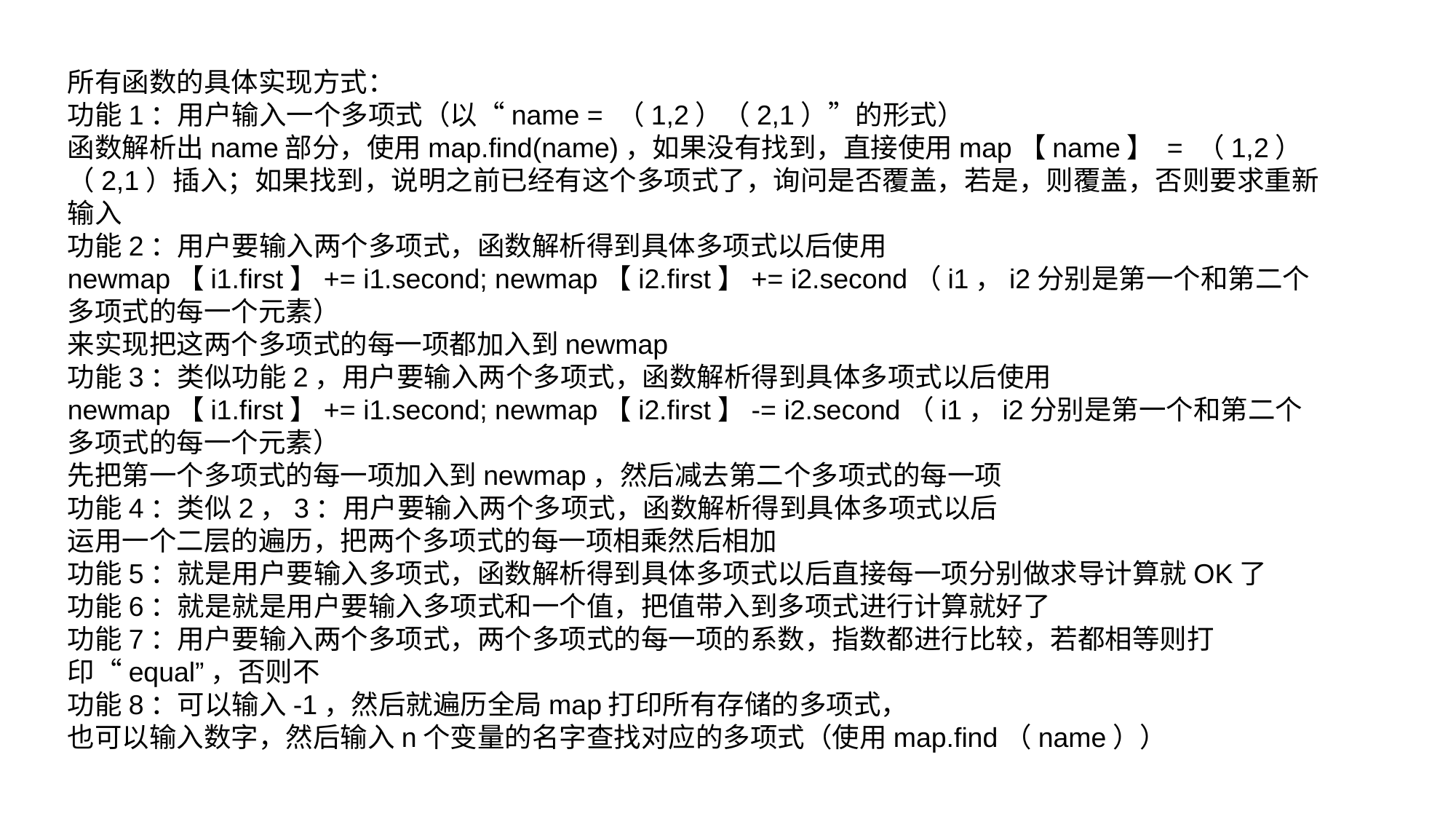

所有函数的具体实现方式：
功能1：用户输入一个多项式（以“name = （1,2）（2,1）”的形式）
函数解析出name部分，使用map.find(name)，如果没有找到，直接使用map【name】 = （1,2）（2,1）插入；如果找到，说明之前已经有这个多项式了，询问是否覆盖，若是，则覆盖，否则要求重新输入
功能2：用户要输入两个多项式，函数解析得到具体多项式以后使用
newmap【i1.first】+= i1.second; newmap【i2.first】+= i2.second（i1，i2分别是第一个和第二个多项式的每一个元素）
来实现把这两个多项式的每一项都加入到newmap
功能3：类似功能2，用户要输入两个多项式，函数解析得到具体多项式以后使用
newmap【i1.first】+= i1.second; newmap【i2.first】-= i2.second（i1，i2分别是第一个和第二个多项式的每一个元素）
先把第一个多项式的每一项加入到newmap，然后减去第二个多项式的每一项
功能4：类似2，3：用户要输入两个多项式，函数解析得到具体多项式以后
运用一个二层的遍历，把两个多项式的每一项相乘然后相加
功能5：就是用户要输入多项式，函数解析得到具体多项式以后直接每一项分别做求导计算就OK了
功能6：就是就是用户要输入多项式和一个值，把值带入到多项式进行计算就好了
功能7：用户要输入两个多项式，两个多项式的每一项的系数，指数都进行比较，若都相等则打印“equal”，否则不
功能8：可以输入-1，然后就遍历全局map打印所有存储的多项式，
也可以输入数字，然后输入n个变量的名字查找对应的多项式（使用map.find（name））